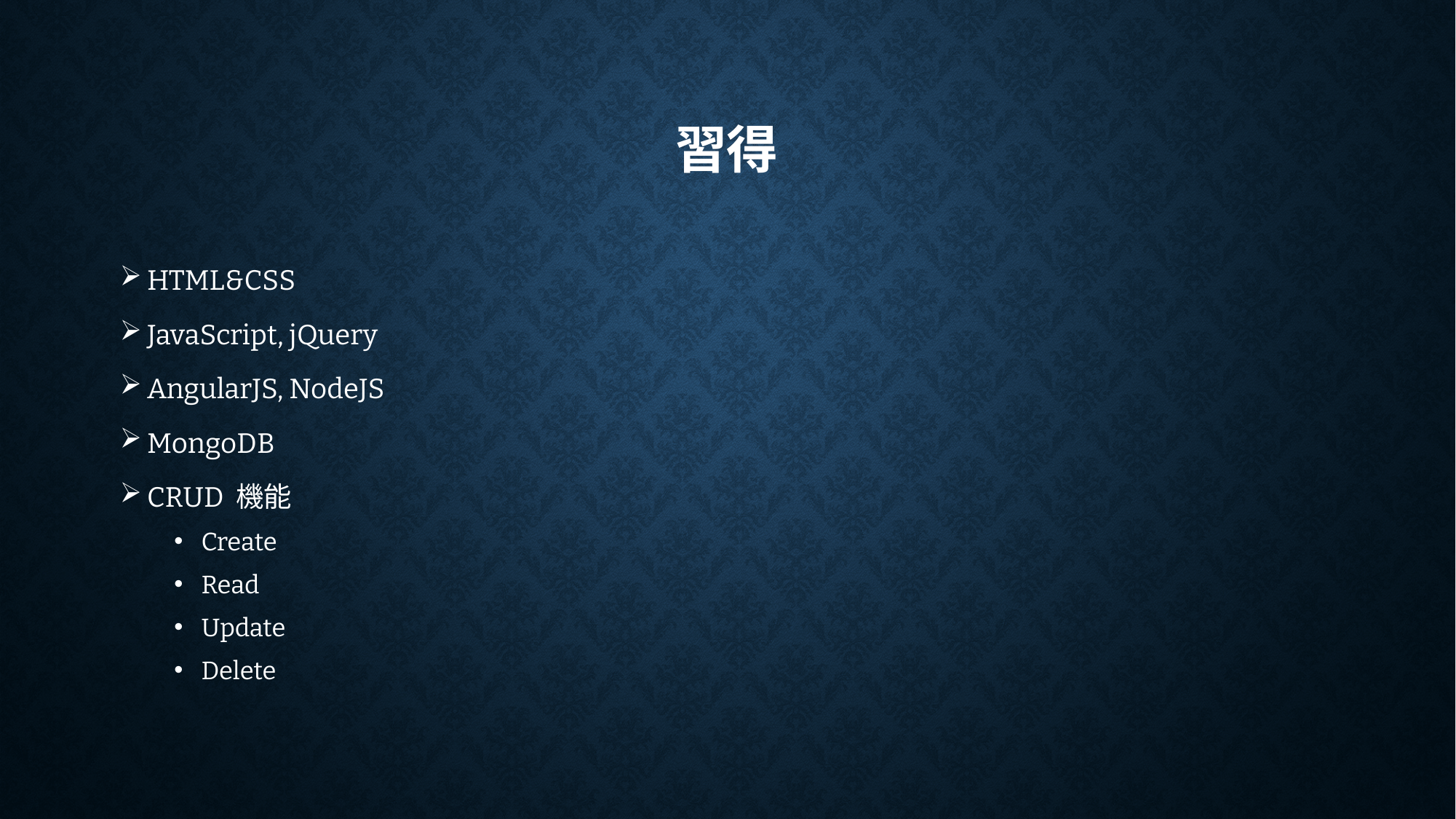

# 習得
HTML&CSS
JavaScript, jQuery
AngularJS, NodeJS
MongoDB
CRUD 機能
Create
Read
Update
Delete